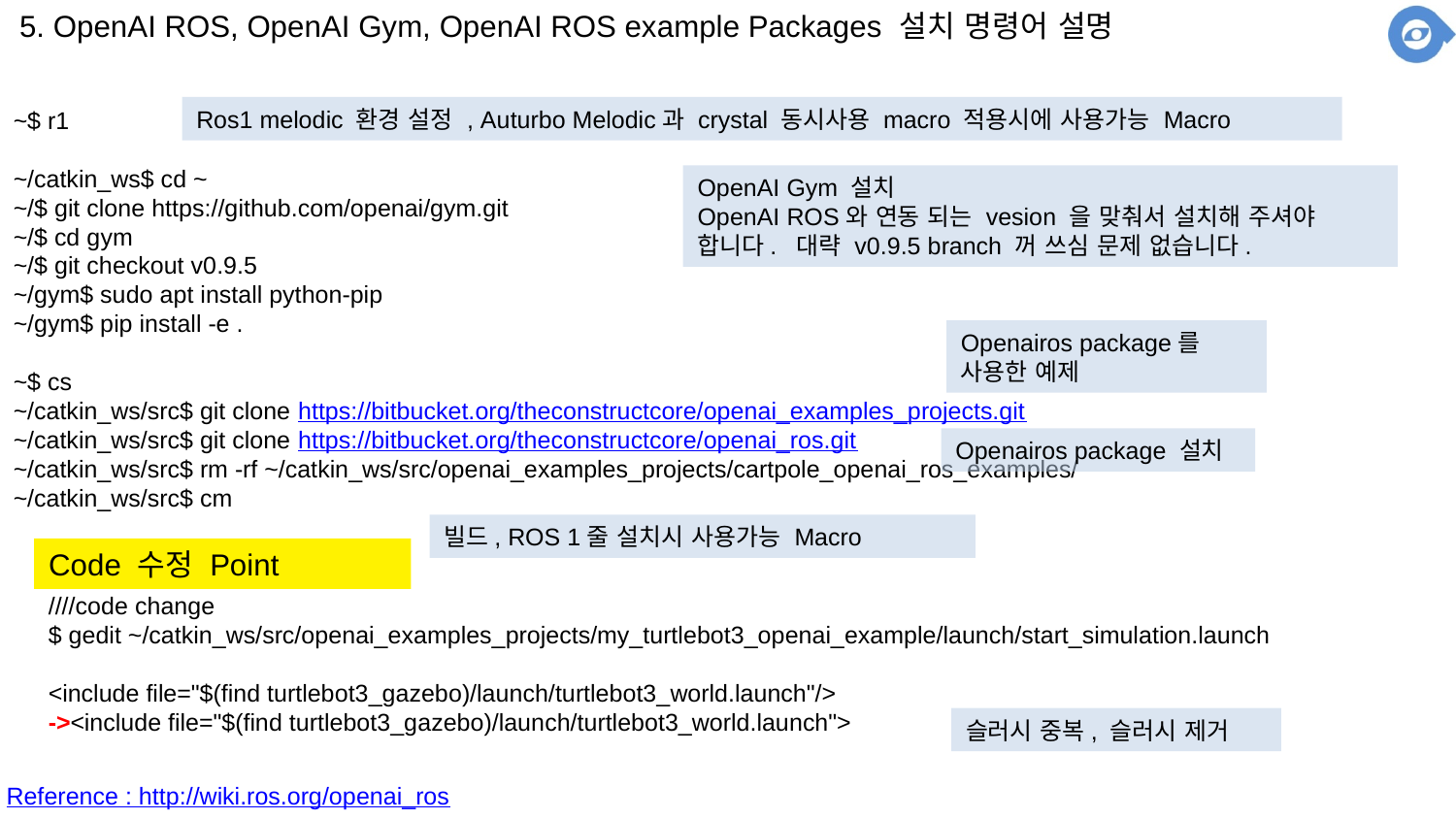

5. OpenAI ROS, OpenAI Gym, OpenAI ROS example Packages 설치 명령어 설명
Ros1 melodic 환경 설정 , Auturbo Melodic과 crystal 동시사용 macro 적용시에 사용가능 Macro
~$ r1

~/catkin_ws$ cd ~
~/$ git clone https://github.com/openai/gym.git
~/$ cd gym
~/$ git checkout v0.9.5
~/gym$ sudo apt install python-pip
~/gym$ pip install -e .

~$ cs
~/catkin_ws/src$ git clone https://bitbucket.org/theconstructcore/openai_examples_projects.git
~/catkin_ws/src$ git clone https://bitbucket.org/theconstructcore/openai_ros.git
~/catkin_ws/src$ rm -rf ~/catkin_ws/src/openai_examples_projects/cartpole_openai_ros_examples/
~/catkin_ws/src$ cm

OpenAI Gym 설치
OpenAI ROS와 연동 되는 vesion 을 맞춰서 설치해 주셔야 합니다.  대략 v0.9.5 branch 꺼 쓰심 문제 없습니다.
Openairos package를 사용한 예제
Openairos package 설치
빌드, ROS 1줄 설치시 사용가능 Macro
Code 수정 Point
////code change
$ gedit ~/catkin_ws/src/openai_examples_projects/my_turtlebot3_openai_example/launch/start_simulation.launch

<include file="$(find turtlebot3_gazebo)/launch/turtlebot3_world.launch"/>
-><include file="$(find turtlebot3_gazebo)/launch/turtlebot3_world.launch">
​
슬러시 중복, 슬러시 제거
Reference : http://wiki.ros.org/openai_ros